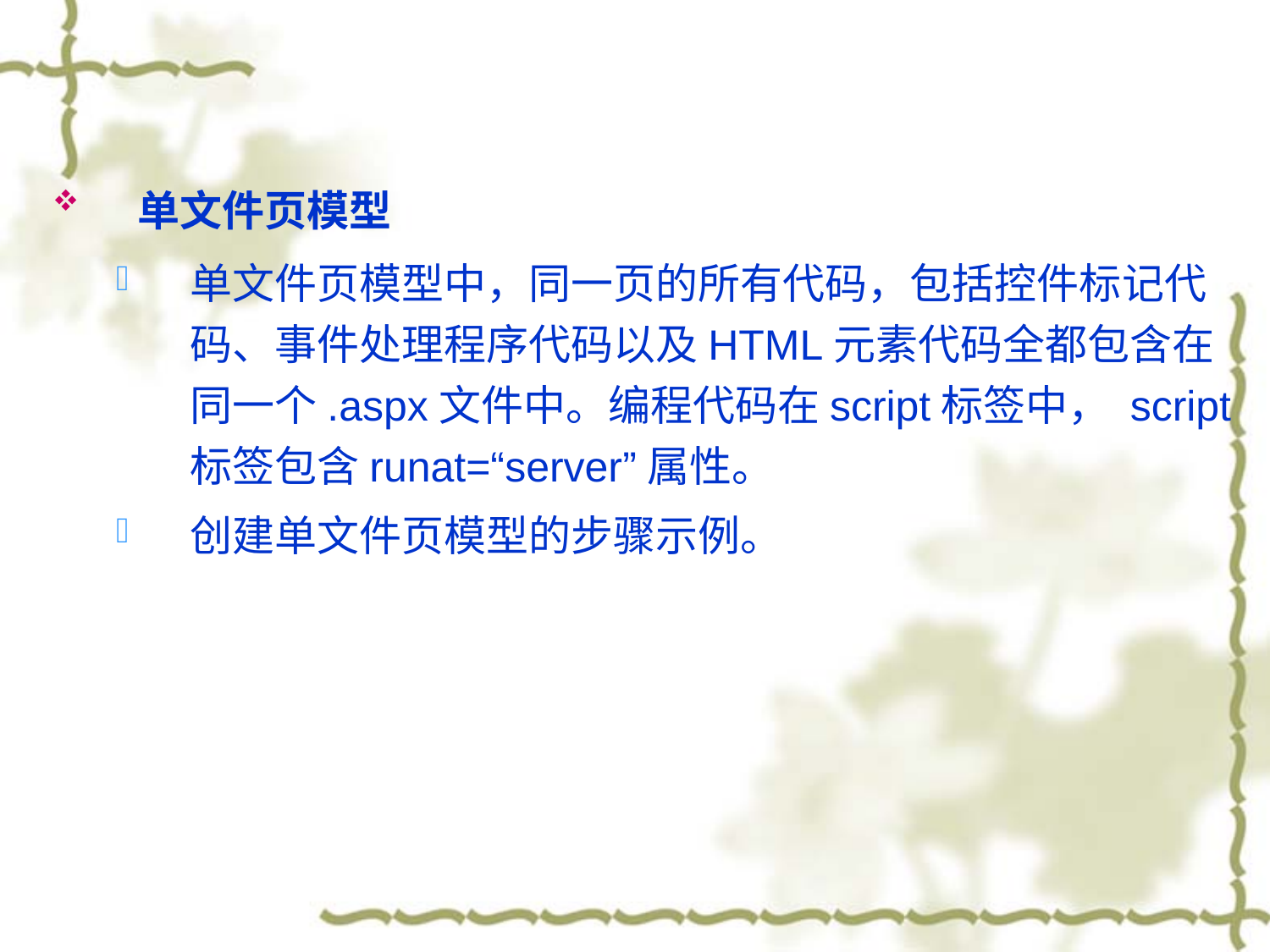

单文件页模型
单文件页模型中，同一页的所有代码，包括控件标记代码、事件处理程序代码以及HTML元素代码全都包含在同一个.aspx文件中。编程代码在script标签中， script标签包含runat=“server”属性。
创建单文件页模型的步骤示例。